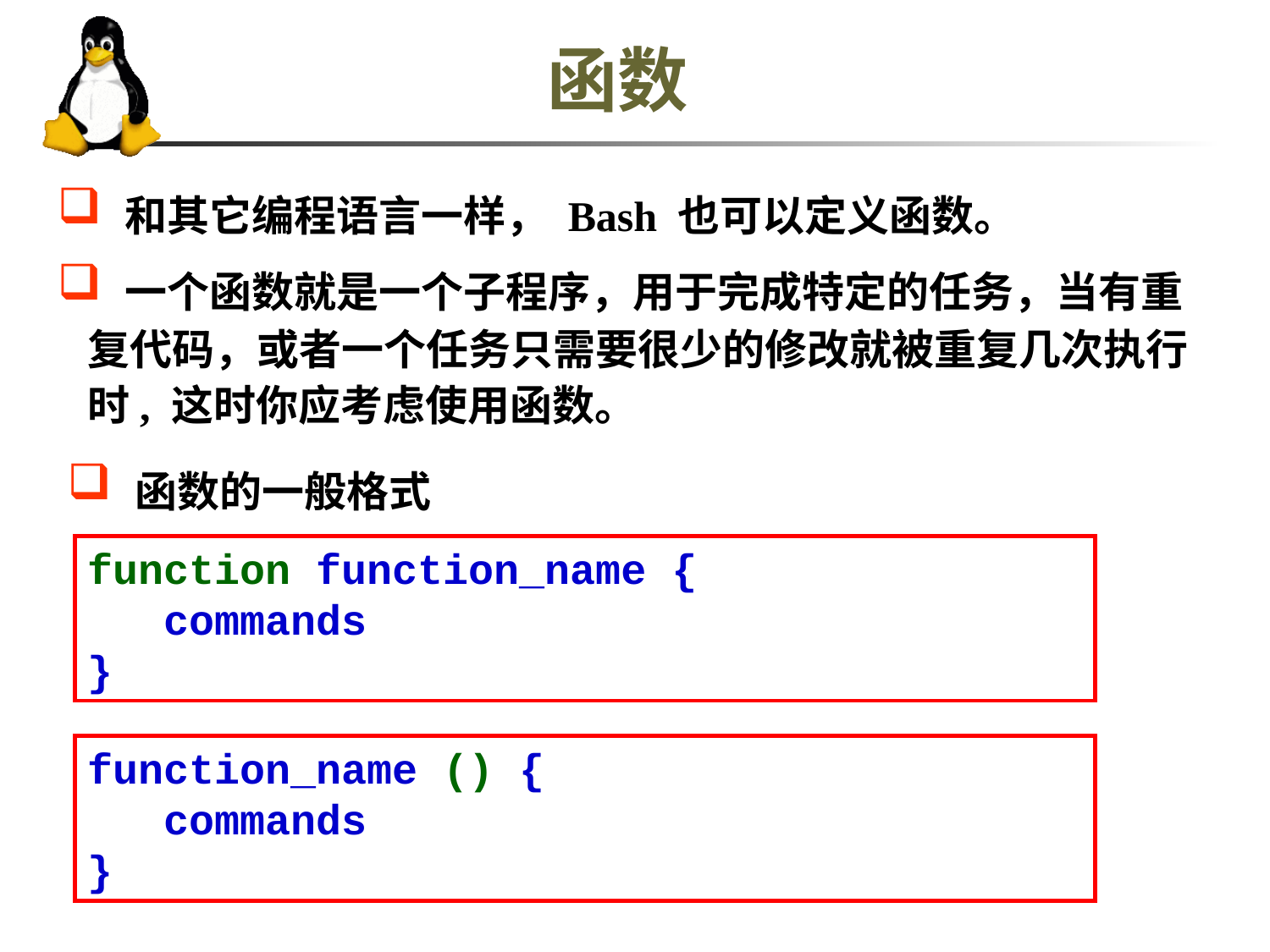

# 函数
 和其它编程语言一样， Bash 也可以定义函数。
 一个函数就是一个子程序，用于完成特定的任务，当有重复代码，或者一个任务只需要很少的修改就被重复几次执行时, 这时你应考虑使用函数。
 函数的一般格式
function function_name {
   commands
}
function_name () {
   commands
}